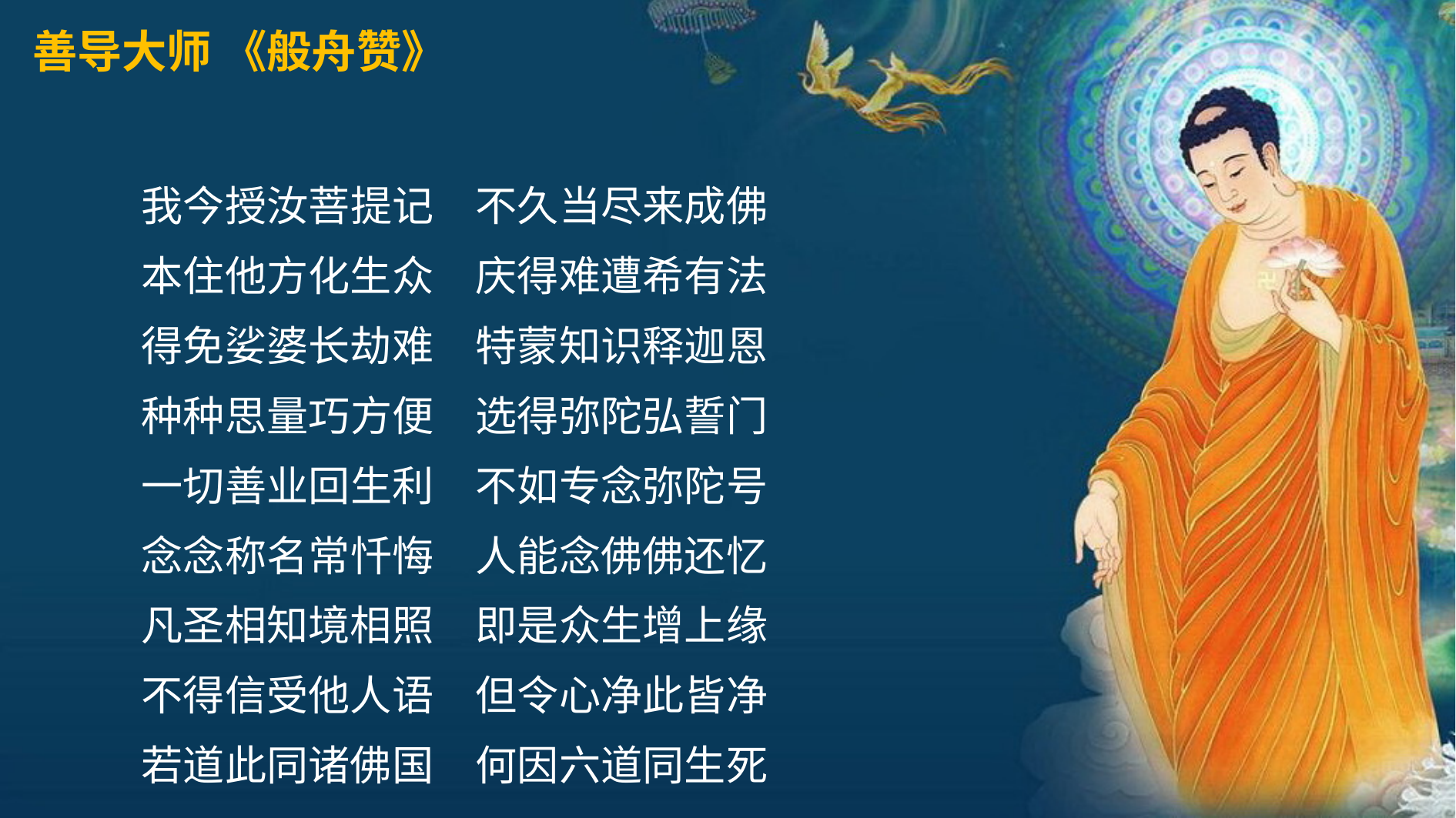

善导大师 《般舟赞》

我今授汝菩提记　不久当尽来成佛
本住他方化生众　庆得难遭希有法
得免娑婆长劫难　特蒙知识释迦恩
种种思量巧方便　选得弥陀弘誓门
一切善业回生利　不如专念弥陀号
念念称名常忏悔　人能念佛佛还忆
凡圣相知境相照　即是众生增上缘
不得信受他人语　但令心净此皆净
若道此同诸佛国　何因六道同生死